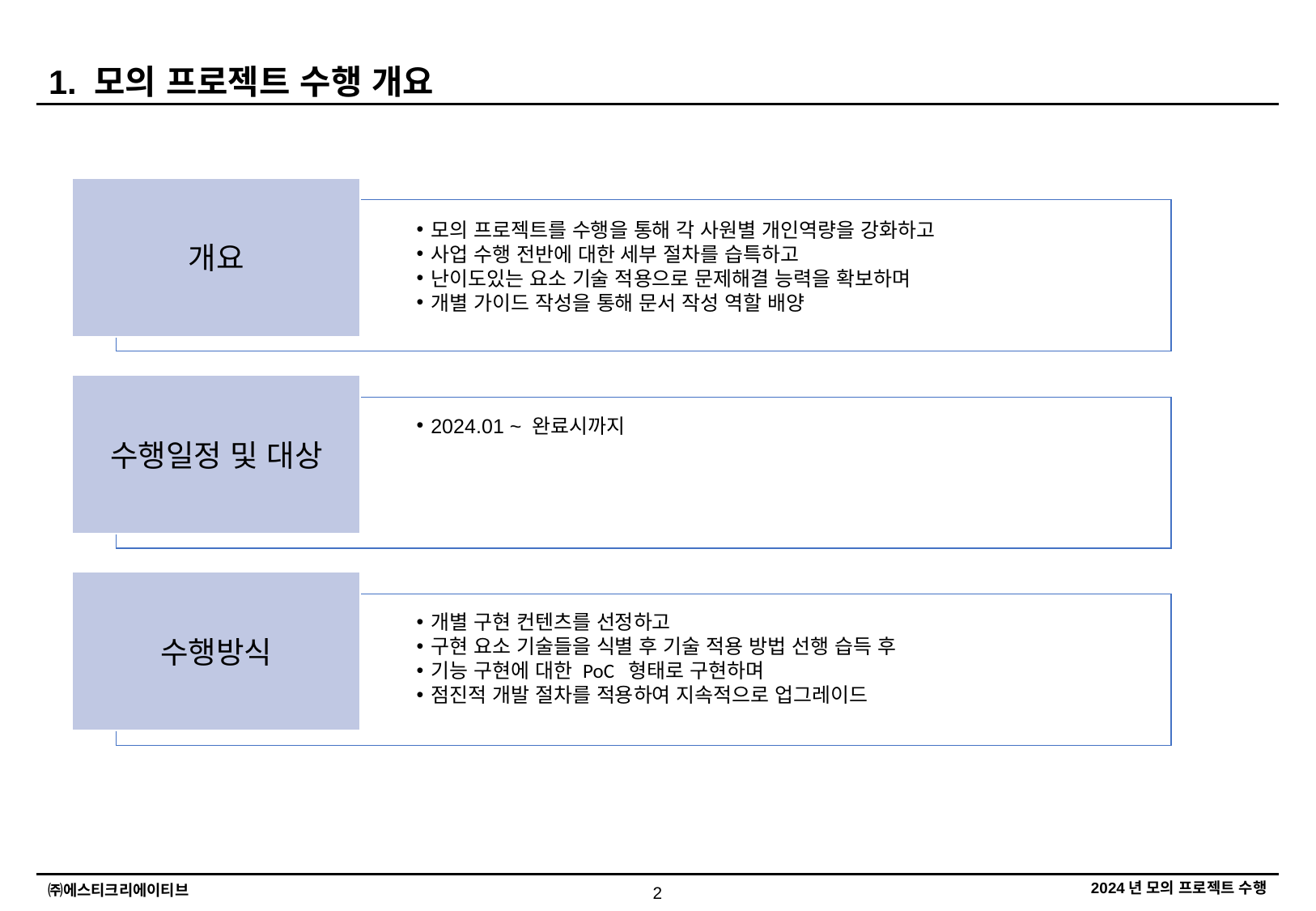

1. 모의 프로젝트 수행 개요
개요

모의 프로젝트를 수행을 통해 각 사원별 개인역량을 강화하고
사업 수행 전반에 대한 세부 절차를 습특하고
난이도있는 요소 기술 적용으로 문제해결 능력을 확보하며
개별 가이드 작성을 통해 문서 작성 역할 배양
수행일정 및 대상

2024.01 ~ 완료시까지

수행방식

개별 구현 컨텐츠를 선정하고
구현 요소 기술들을 식별 후 기술 적용 방법 선행 습득 후
기능 구현에 대한 PoC  형태로 구현하며
점진적 개발 절차를 적용하여 지속적으로 업그레이드